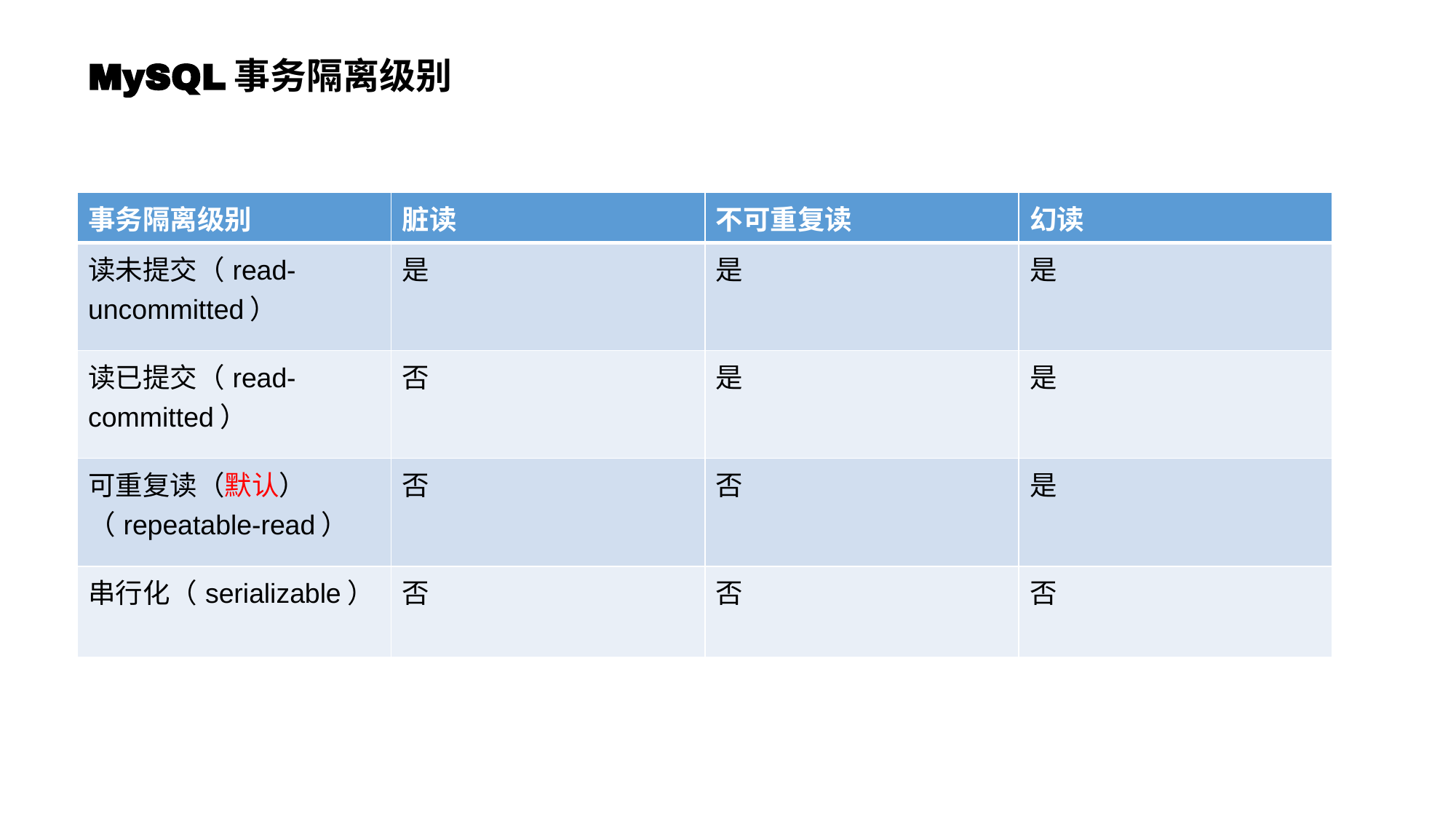

# MySQL事务隔离级别
| 事务隔离级别 | 脏读 | 不可重复读 | 幻读 |
| --- | --- | --- | --- |
| 读未提交（read-uncommitted） | 是 | 是 | 是 |
| 读已提交（read-committed） | 否 | 是 | 是 |
| 可重复读（默认）（repeatable-read） | 否 | 否 | 是 |
| 串行化（serializable） | 否 | 否 | 否 |